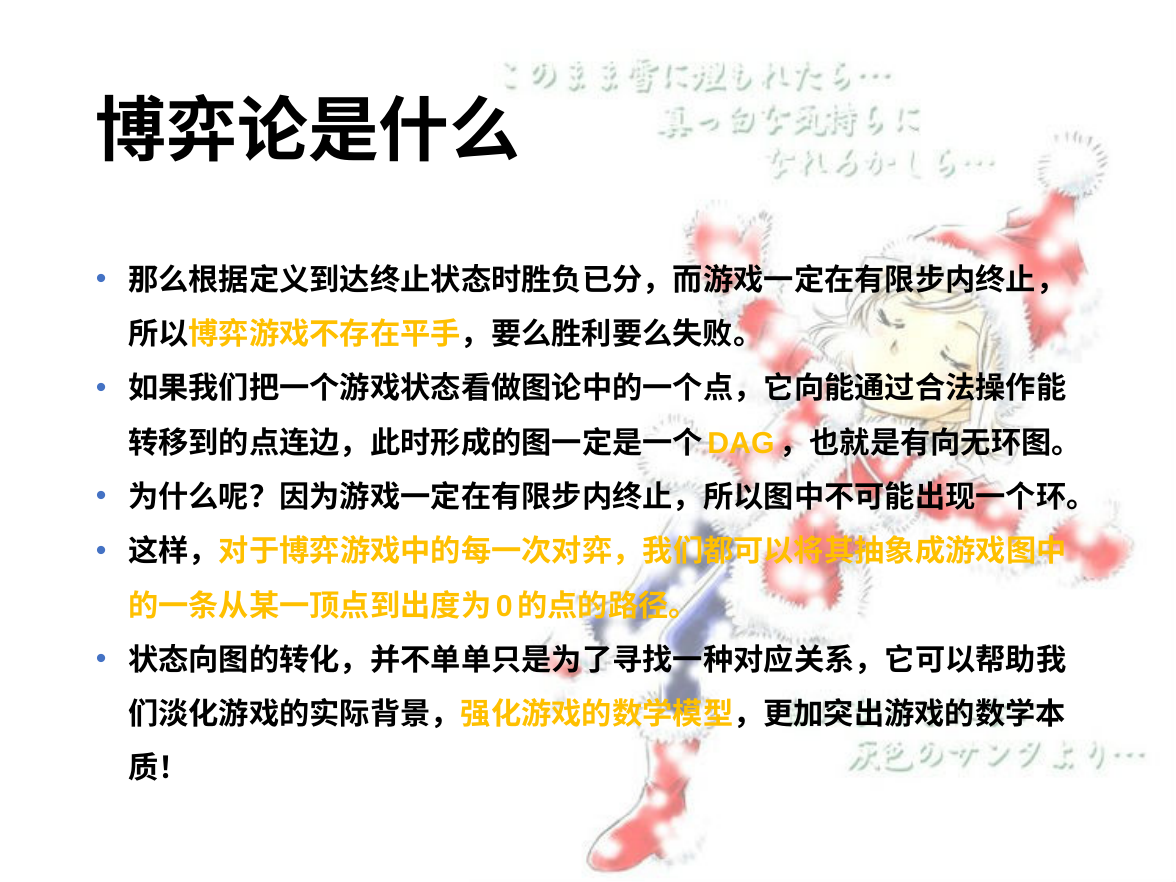

# 博弈论是什么
那么根据定义到达终止状态时胜负已分，而游戏一定在有限步内终止，所以博弈游戏不存在平手，要么胜利要么失败。
如果我们把一个游戏状态看做图论中的一个点，它向能通过合法操作能转移到的点连边，此时形成的图一定是一个DAG，也就是有向无环图。
为什么呢？因为游戏一定在有限步内终止，所以图中不可能出现一个环。
这样，对于博弈游戏中的每一次对弈，我们都可以将其抽象成游戏图中的一条从某一顶点到出度为0的点的路径。
状态向图的转化，并不单单只是为了寻找一种对应关系，它可以帮助我们淡化游戏的实际背景，强化游戏的数学模型，更加突出游戏的数学本质！